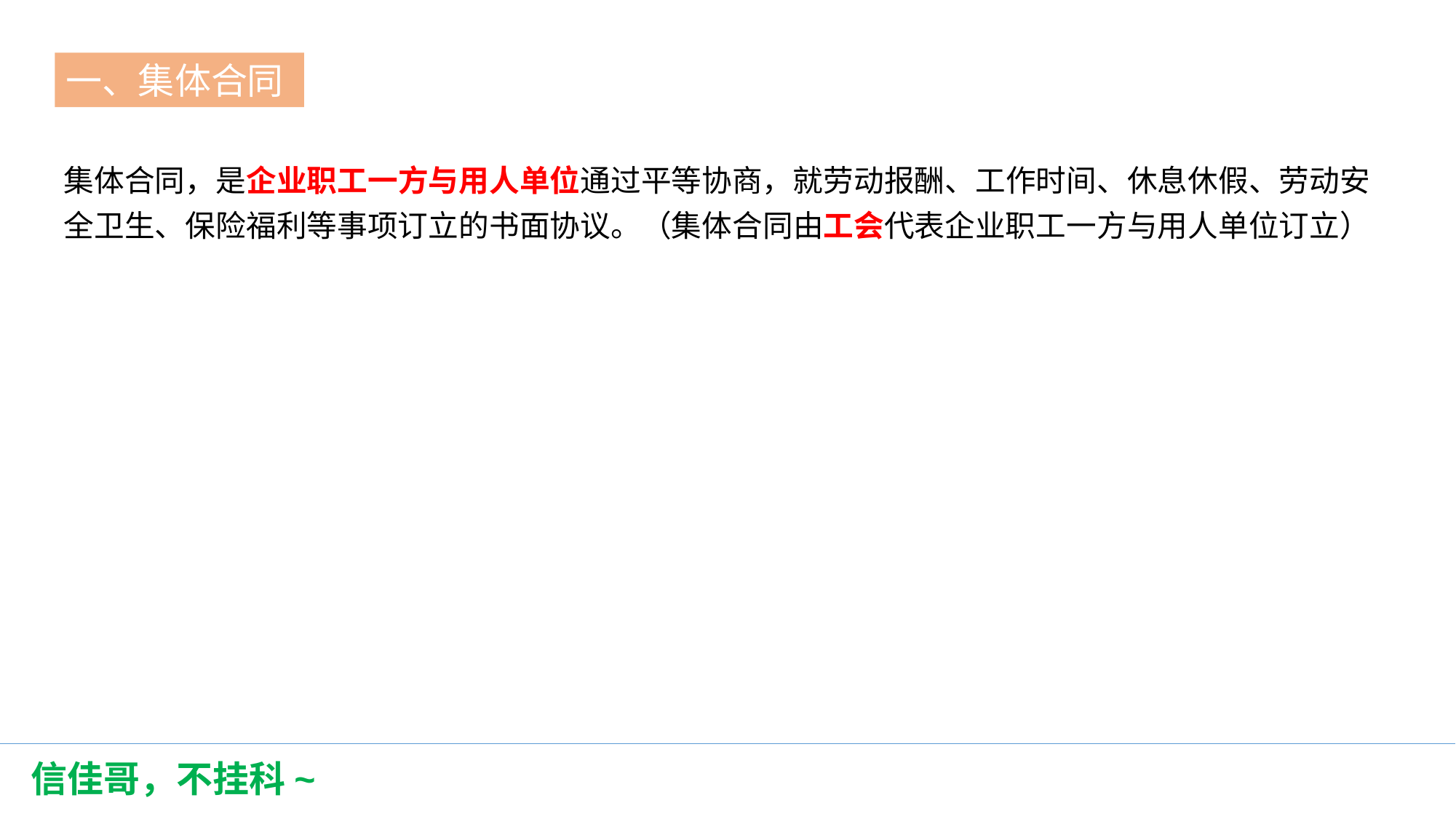

一、集体合同
第一节
集体合同，是企业职工一方与用人单位通过平等协商，就劳动报酬、工作时间、休息休假、劳动安全卫生、保险福利等事项订立的书面协议。（集体合同由工会代表企业职工一方与用人单位订立）